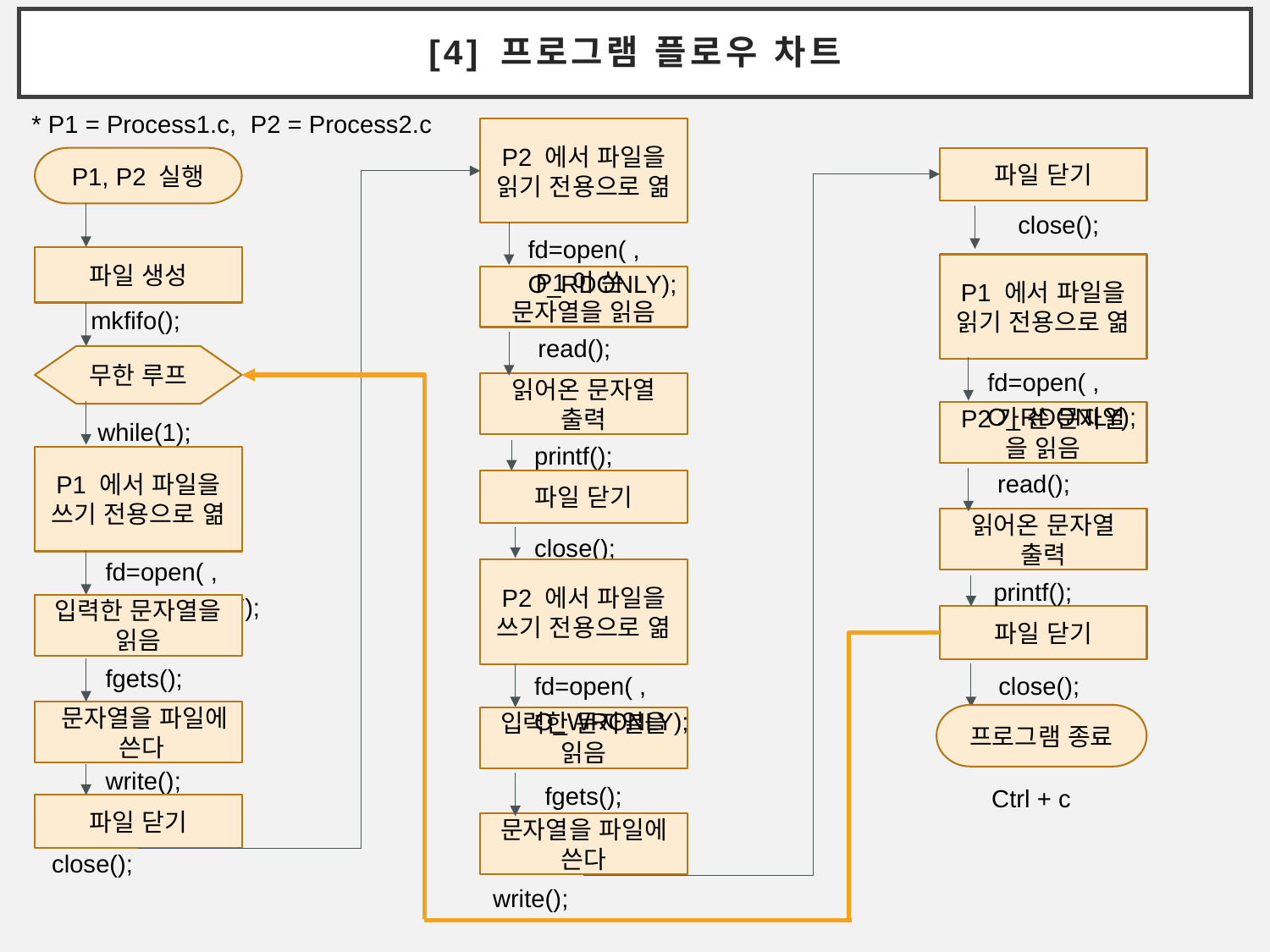

[4] 프로그램 플로우 차트
* P1 = Process1.c,  P2 = Process2.c
P2 에서 파일을 읽기 전용으로 엶
P1, P2 실행
파일 닫기
close();
fd=open( , O_RDONLY);
파일 생성
P1 에서 파일을 읽기 전용으로 엶
P1이 쓴  문자열을 읽음
mkfifo();
read();
무한 루프
fd=open( , O_RDONLY);
읽어온 문자열 출력
P2가 쓴 문자열 을 읽음
while(1);
printf();
P1 에서 파일을 쓰기 전용으로 엶
read();
파일 닫기
읽어온 문자열 출력
close();
fd=open( , O_WRONLY);
P2 에서 파일을 쓰기 전용으로 엶
printf();
입력한 문자열을 읽음
파일 닫기
fgets();
close();
fd=open( , O_WRONLY);
 문자열을 파일에  쓴다
프로그램 종료
입력한 문자열을 읽음
write();
fgets();
Ctrl + c
파일 닫기
문자열을 파일에 쓴다
close();
write();